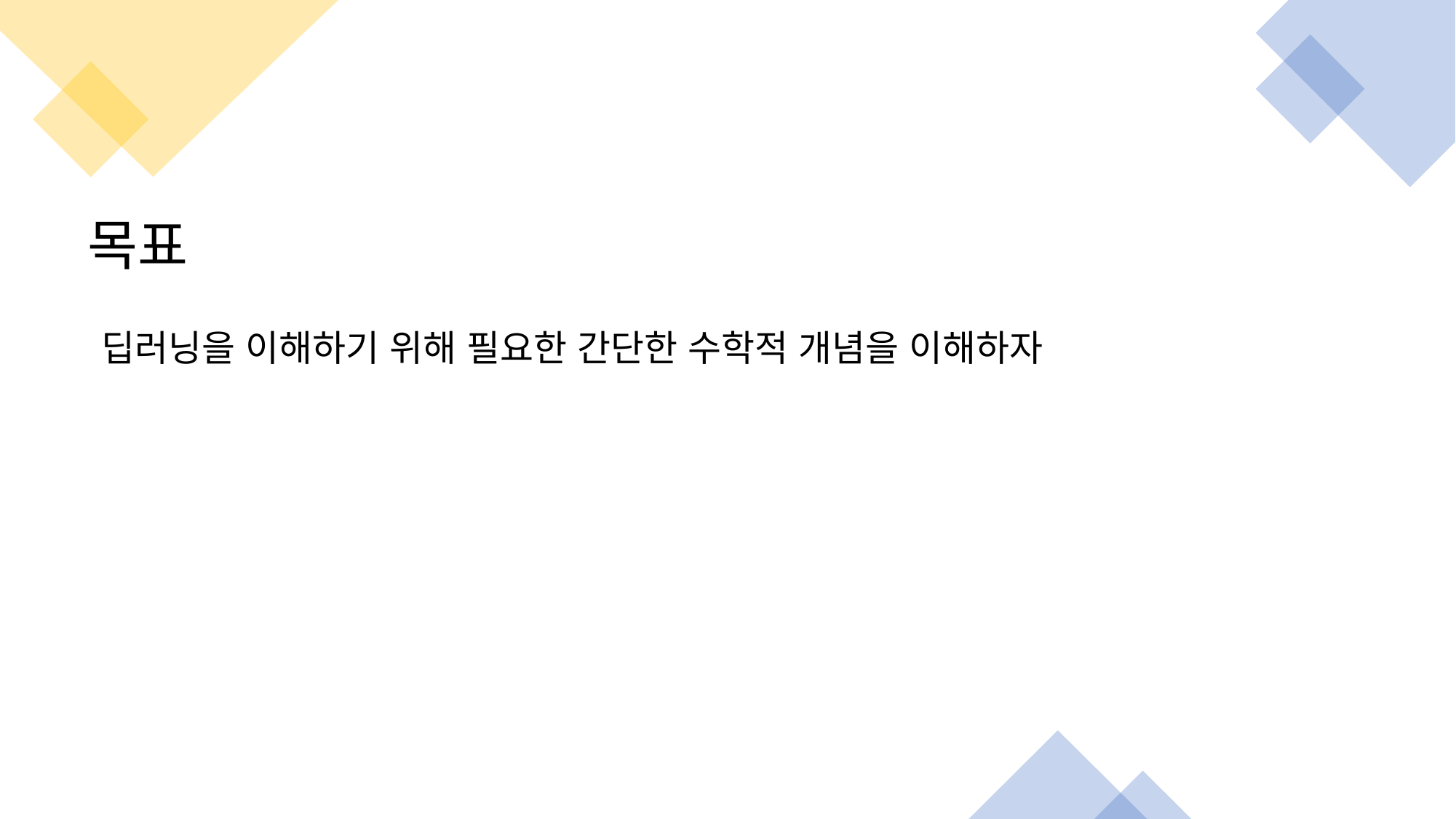

# 목표
딥러닝을 이해하기 위해 필요한 간단한 수학적 개념을 이해하자